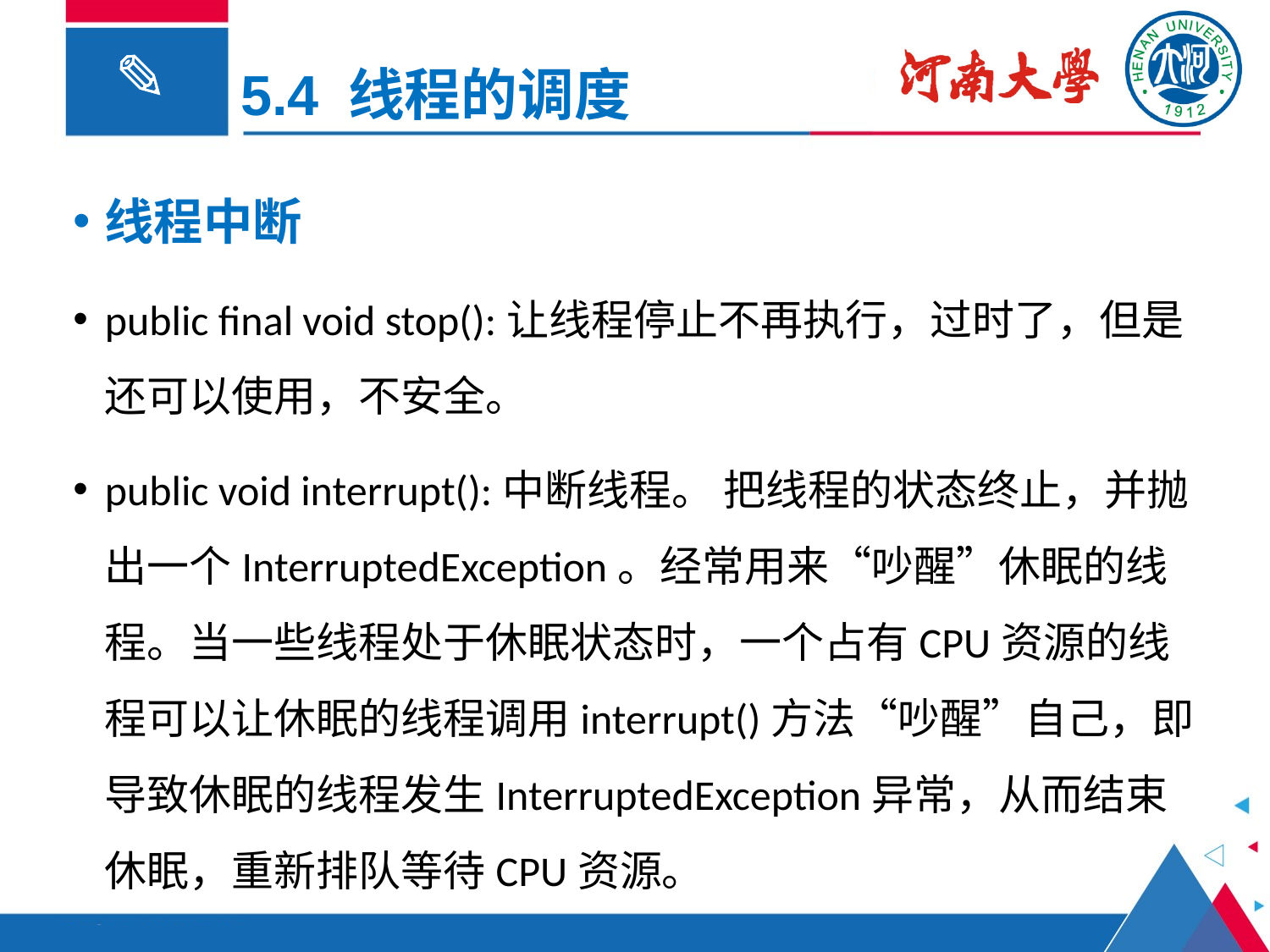

5.4 线程的调度
线程中断
public final void stop():让线程停止不再执行，过时了，但是还可以使用，不安全。
public void interrupt():中断线程。 把线程的状态终止，并抛出一个InterruptedException。经常用来“吵醒”休眠的线程。当一些线程处于休眠状态时，一个占有CPU资源的线程可以让休眠的线程调用interrupt()方法“吵醒”自己，即导致休眠的线程发生InterruptedException异常，从而结束休眠，重新排队等待CPU资源。